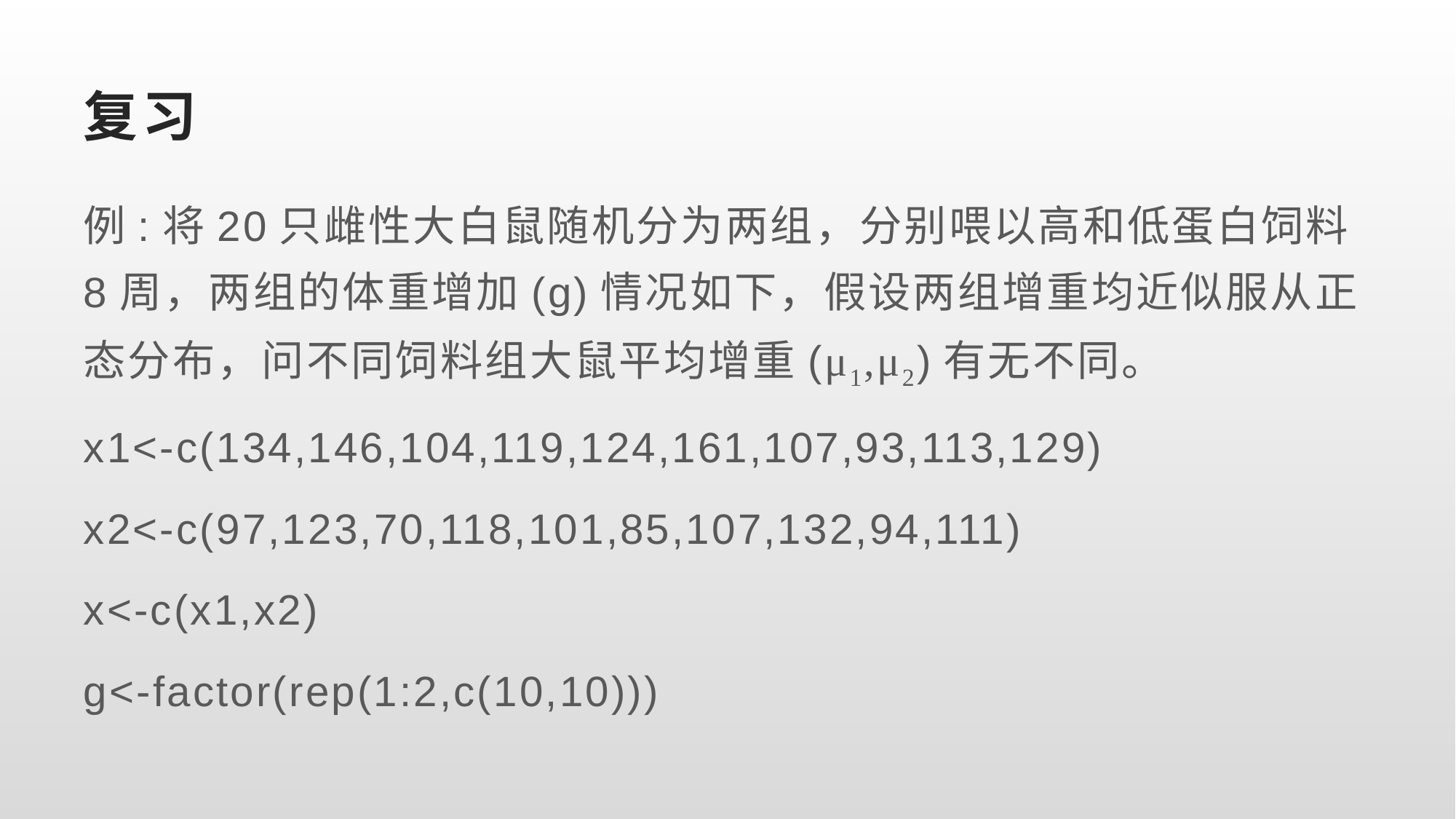

# 复习
例:将20只雌性大白鼠随机分为两组，分别喂以高和低蛋白饲料8周，两组的体重增加(g)情况如下，假设两组增重均近似服从正态分布，问不同饲料组大鼠平均增重(μ1,μ2)有无不同。

x1<-c(134,146,104,119,124,161,107,93,113,129)
x2<-c(97,123,70,118,101,85,107,132,94,111)
x<-c(x1,x2)
g<-factor(rep(1:2,c(10,10)))